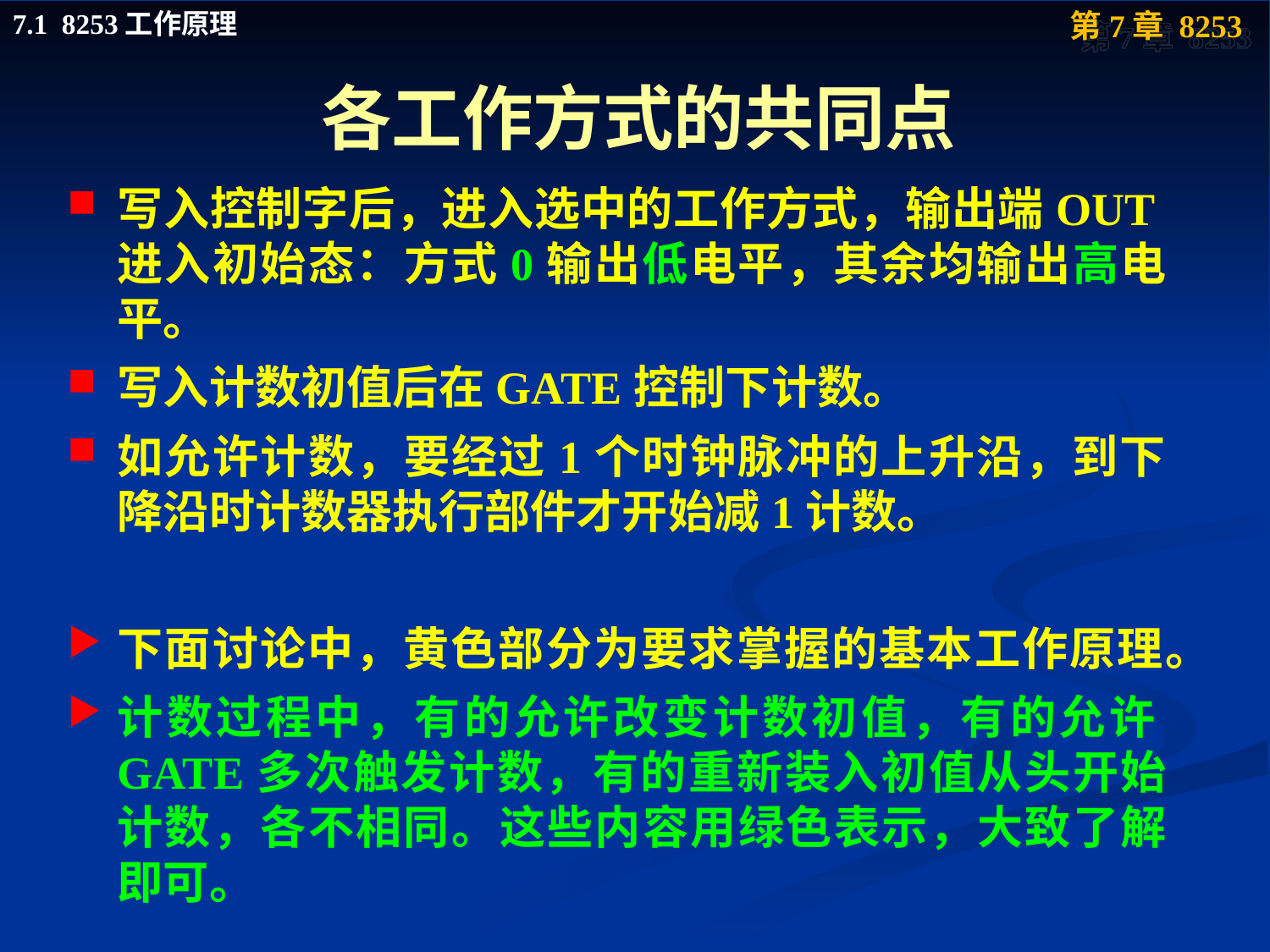

# 各工作方式的共同点
写入控制字后，进入选中的工作方式，输出端OUT进入初始态：方式0输出低电平，其余均输出高电平。
写入计数初值后在GATE控制下计数。
如允许计数，要经过1个时钟脉冲的上升沿，到下降沿时计数器执行部件才开始减1计数。

下面讨论中，黄色部分为要求掌握的基本工作原理。
计数过程中，有的允许改变计数初值，有的允许GATE多次触发计数，有的重新装入初值从头开始计数，各不相同。这些内容用绿色表示，大致了解即可。